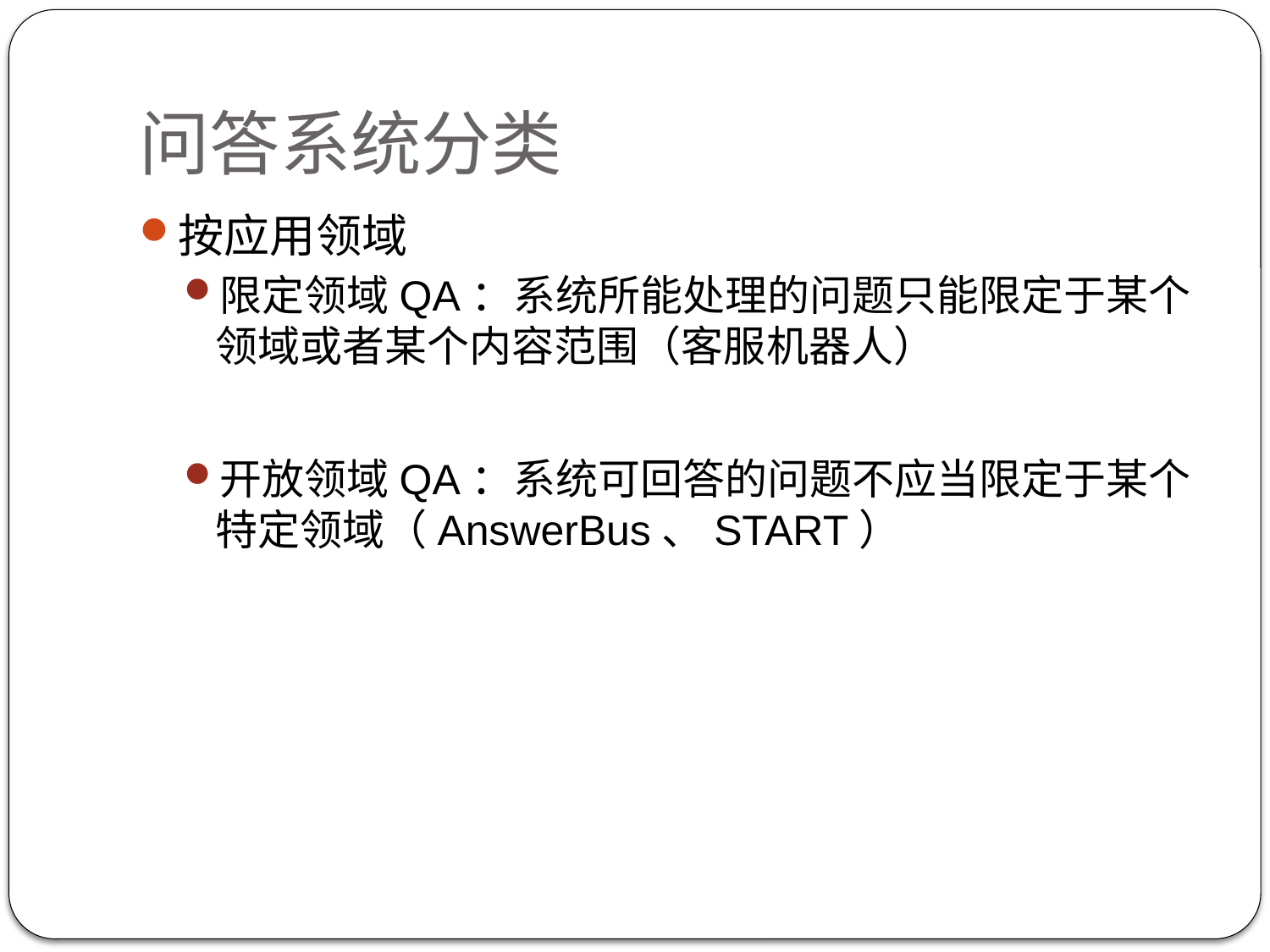

# 问答系统分类
按应用领域
限定领域QA：系统所能处理的问题只能限定于某个领域或者某个内容范围（客服机器人）

开放领域QA：系统可回答的问题不应当限定于某个特定领域（AnswerBus、START）